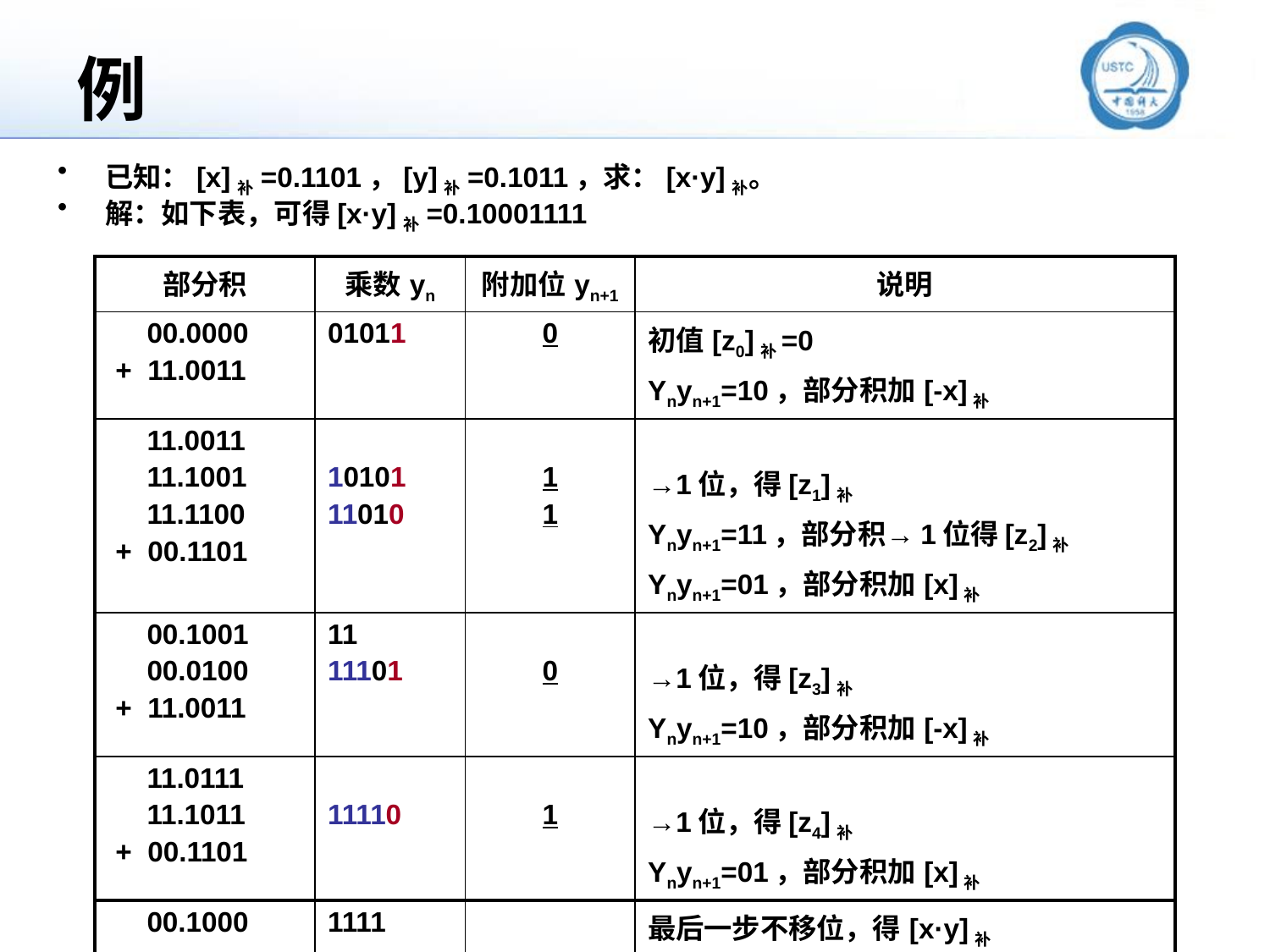

# 例
已知：[x]补=0.1101，[y]补=0.1011，求：[x·y]补。
解：如下表，可得[x·y]补=0.10001111
| 部分积 | 乘数yn | 附加位yn+1 | 说明 |
| --- | --- | --- | --- |
| 00.0000 + 11.0011 | 01011 | 0 | 初值[z0]补=0 Ynyn+1=10，部分积加[-x]补 |
| 11.0011 11.1001 11.1100 + 00.1101 | 10101 11010 | 1 1 | →1位，得[z1]补 Ynyn+1=11，部分积→1位得[z2]补 Ynyn+1=01，部分积加[x]补 |
| 00.1001 00.0100 + 11.0011 | 11 11101 | 0 | →1位，得[z3]补 Ynyn+1=10，部分积加[-x]补 |
| 11.0111 11.1011 + 00.1101 | 11110 | 1 | →1位，得[z4]补 Ynyn+1=01，部分积加[x]补 |
| 00.1000 | 1111 |  | 最后一步不移位，得[x·y]补 |